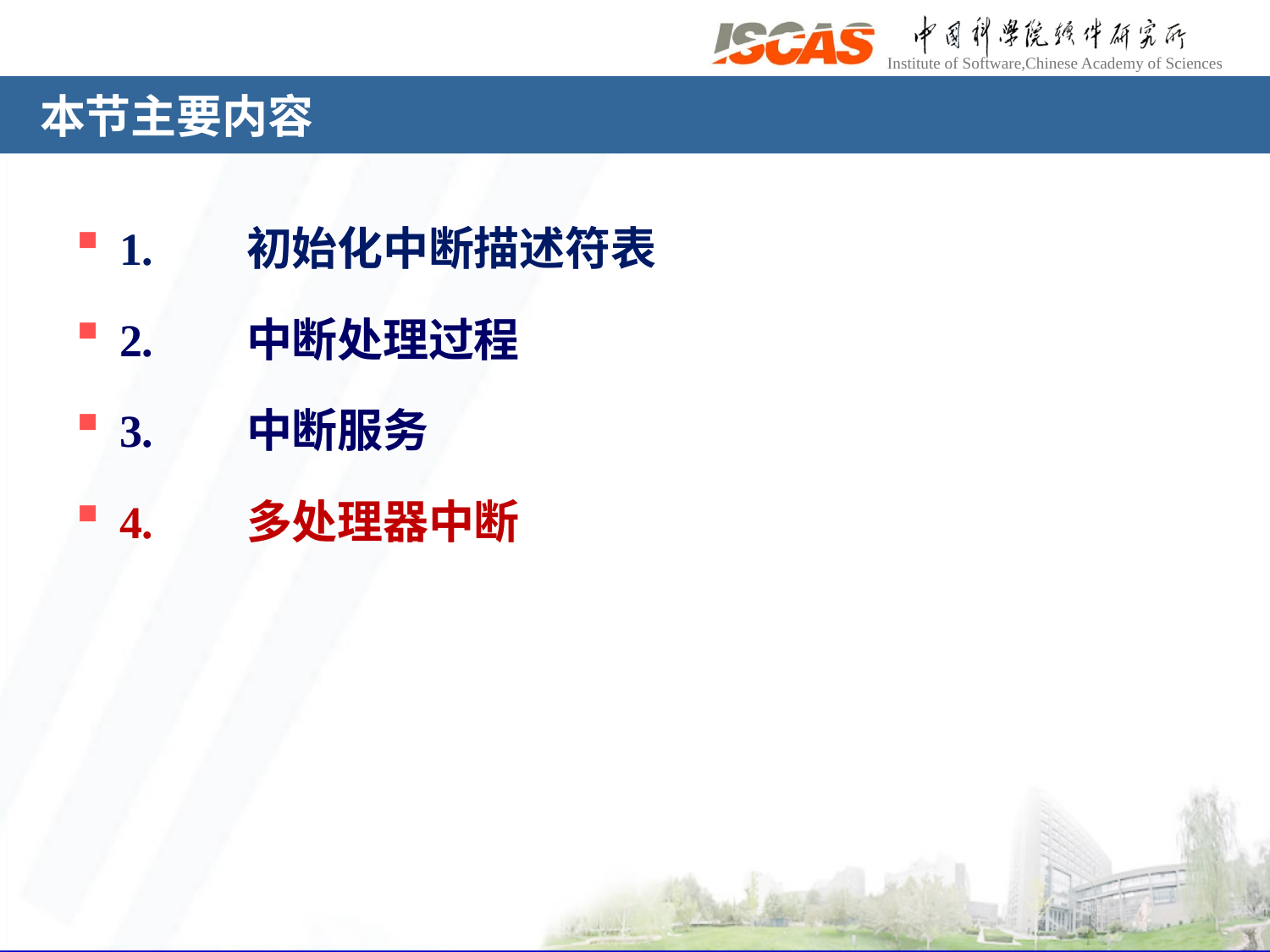

# 本节主要内容
1.	初始化中断描述符表
2.	中断处理过程
3. 	中断服务
4.	多处理器中断